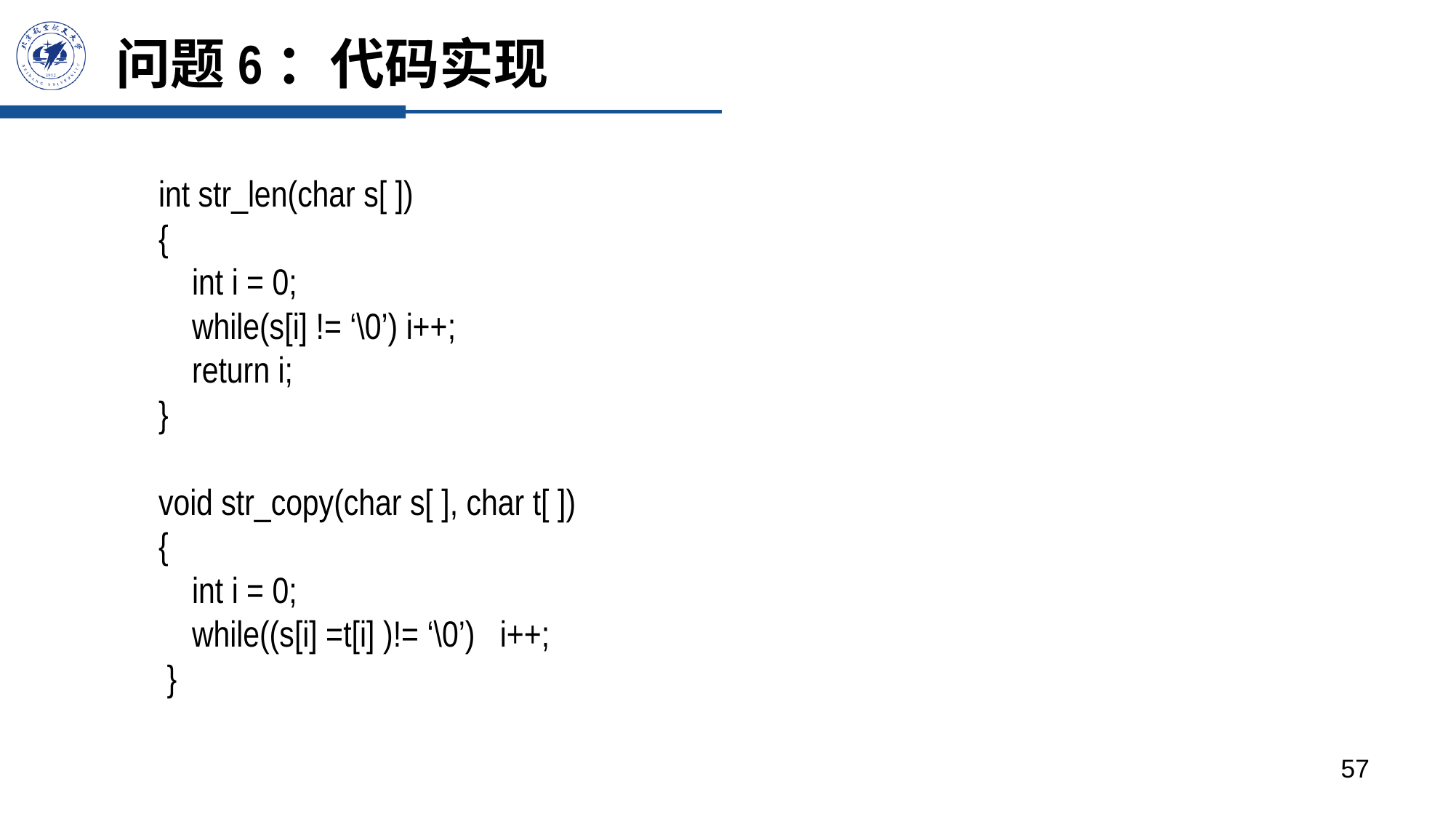

# 问题6：代码实现
int str_len(char s[ ])
{
    int i = 0;
    while(s[i] != ‘\0’) i++;
    return i;
}

void str_copy(char s[ ], char t[ ])
{
    int i = 0;
    while((s[i] =t[i] )!= ‘\0’)   i++;
 }
57